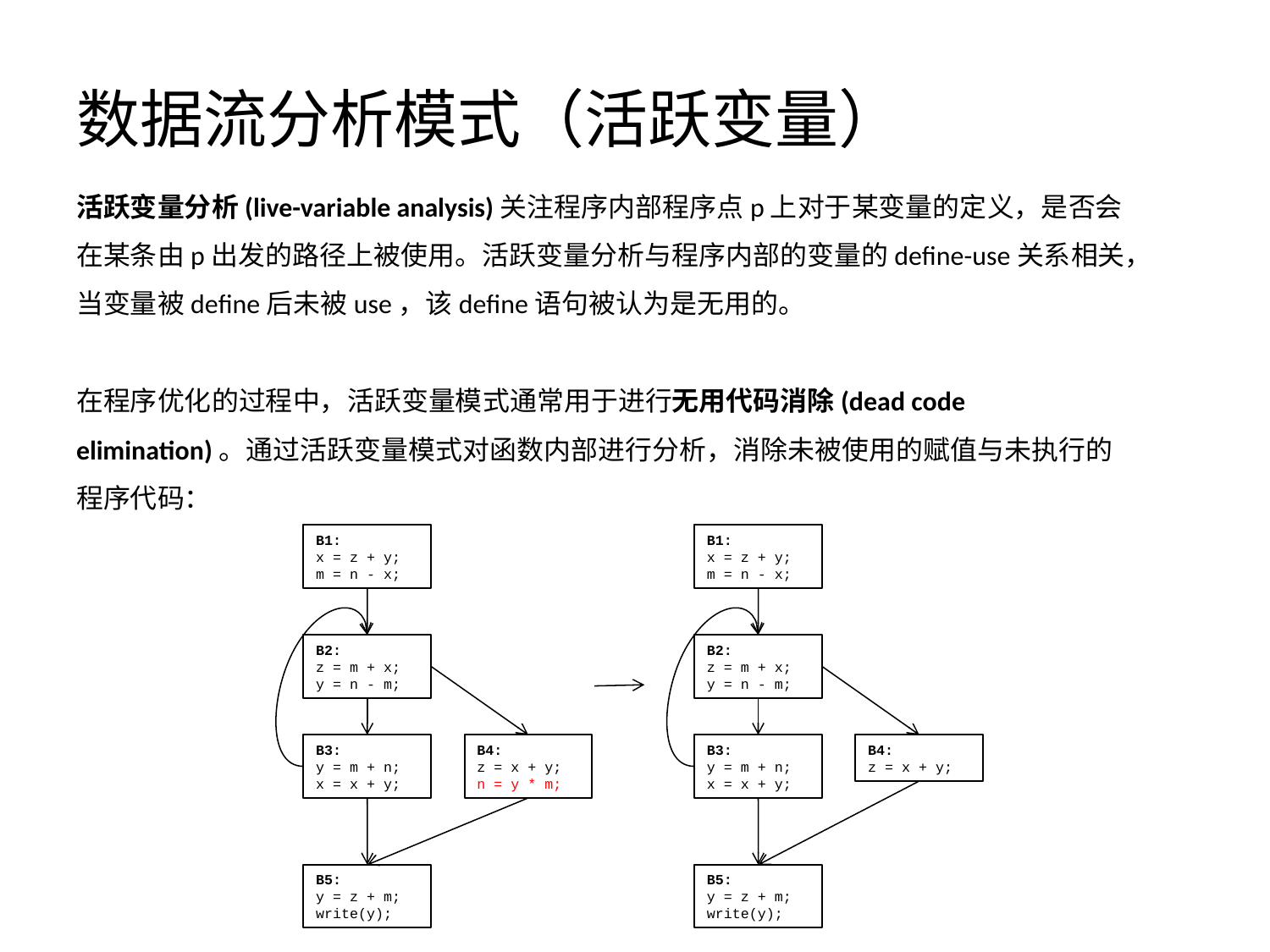

# 数据流分析模式（活跃变量）
活跃变量分析(live-variable analysis)关注程序内部程序点p上对于某变量的定义，是否会在某条由p出发的路径上被使用。活跃变量分析与程序内部的变量的define-use关系相关，当变量被define后未被use，该define语句被认为是无用的。

在程序优化的过程中，活跃变量模式通常用于进行无用代码消除(dead code elimination)。通过活跃变量模式对函数内部进行分析，消除未被使用的赋值与未执行的程序代码：

B1:
x = z + y;
m = n - x;
B1:
x = z + y;
m = n - x;
B2:
z = m + x;
y = n - m;
B2:
z = m + x;
y = n - m;
B3:
y = m + n;
x = x + y;
B4:
z = x + y;
n = y * m;
B3:
y = m + n;
x = x + y;
B4:
z = x + y;
B5:
y = z + m;
write(y);
B5:
y = z + m;
write(y);